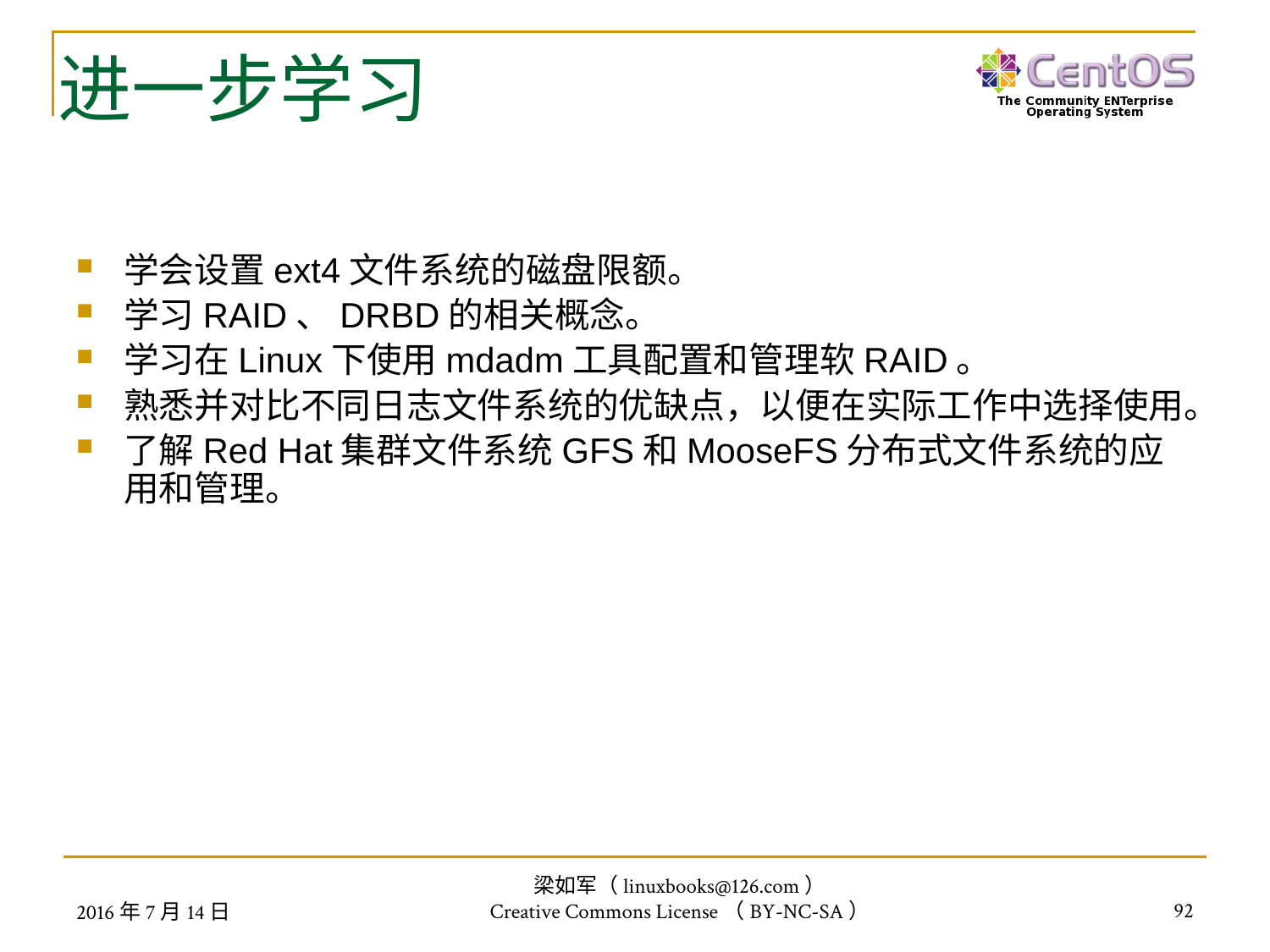

# 进一步学习
学会设置ext4文件系统的磁盘限额。
学习RAID、DRBD的相关概念。
学习在Linux下使用mdadm工具配置和管理软RAID。
熟悉并对比不同日志文件系统的优缺点，以便在实际工作中选择使用。
了解Red Hat集群文件系统GFS和MooseFS分布式文件系统的应用和管理。

梁如军（linuxbooks@126.com）
Creative Commons License（BY-NC-SA）
2016年7月14日
92